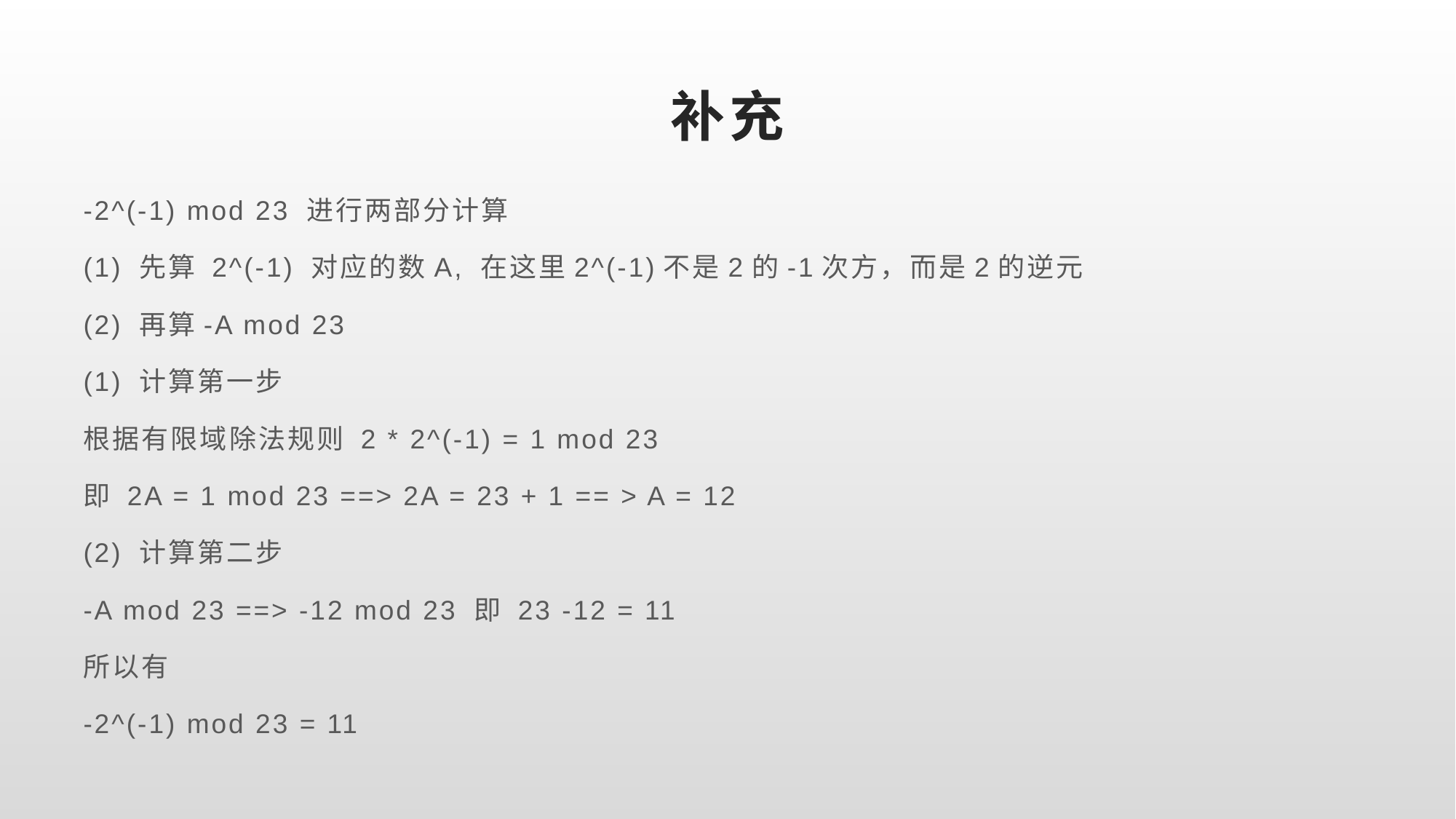

# 补充
-2^(-1) mod 23 进行两部分计算
(1) 先算 2^(-1) 对应的数A, 在这里2^(-1)不是2的-1次方，而是2的逆元
(2) 再算-A mod 23
(1) 计算第一步
根据有限域除法规则 2 * 2^(-1) = 1 mod 23
即 2A = 1 mod 23 ==> 2A = 23 + 1 == > A = 12
(2) 计算第二步
-A mod 23 ==> -12 mod 23 即 23 -12 = 11
所以有
-2^(-1) mod 23 = 11